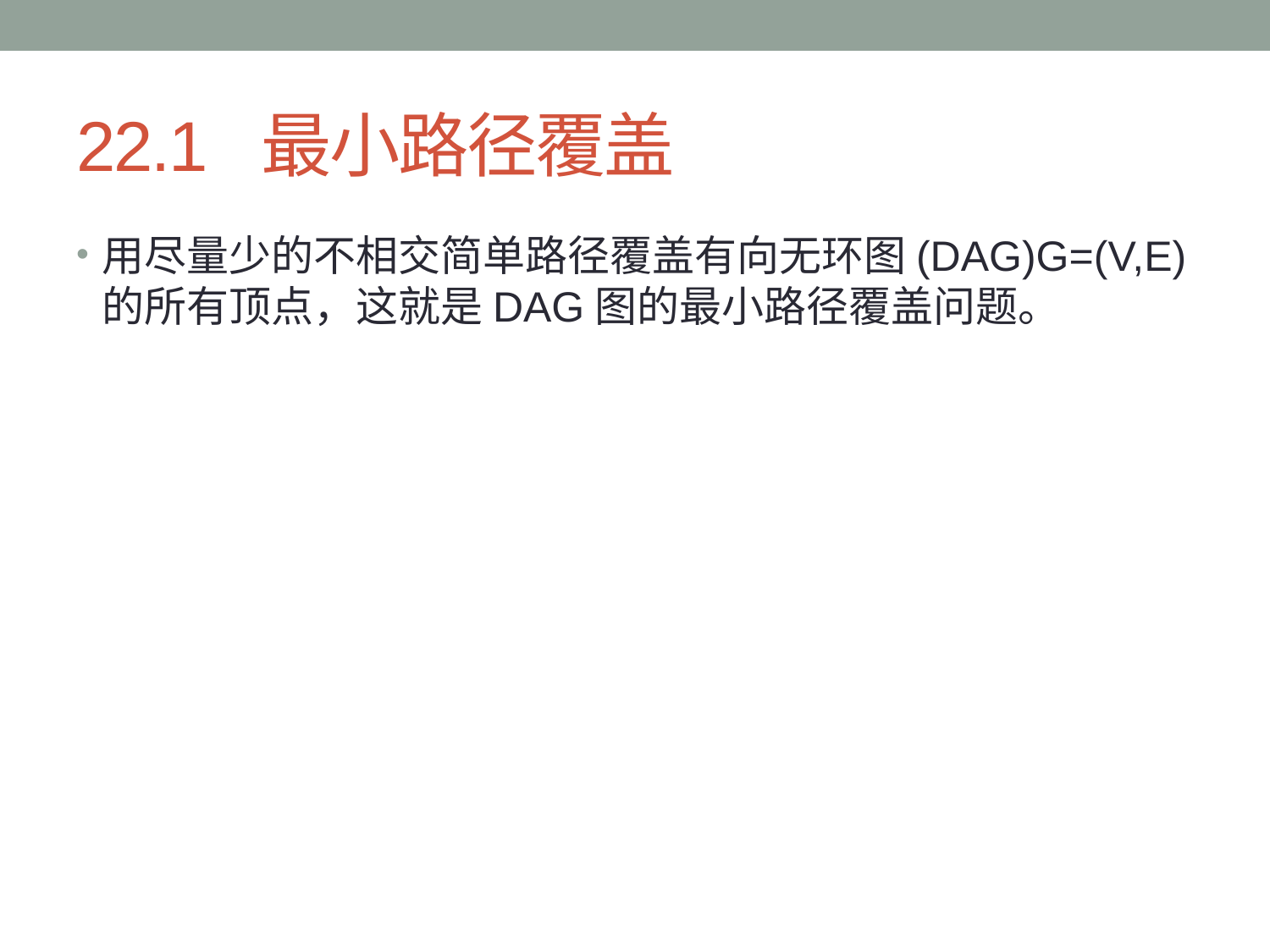

# 22.1  最小路径覆盖
用尽量少的不相交简单路径覆盖有向无环图(DAG)G=(V,E)的所有顶点，这就是DAG图的最小路径覆盖问题。